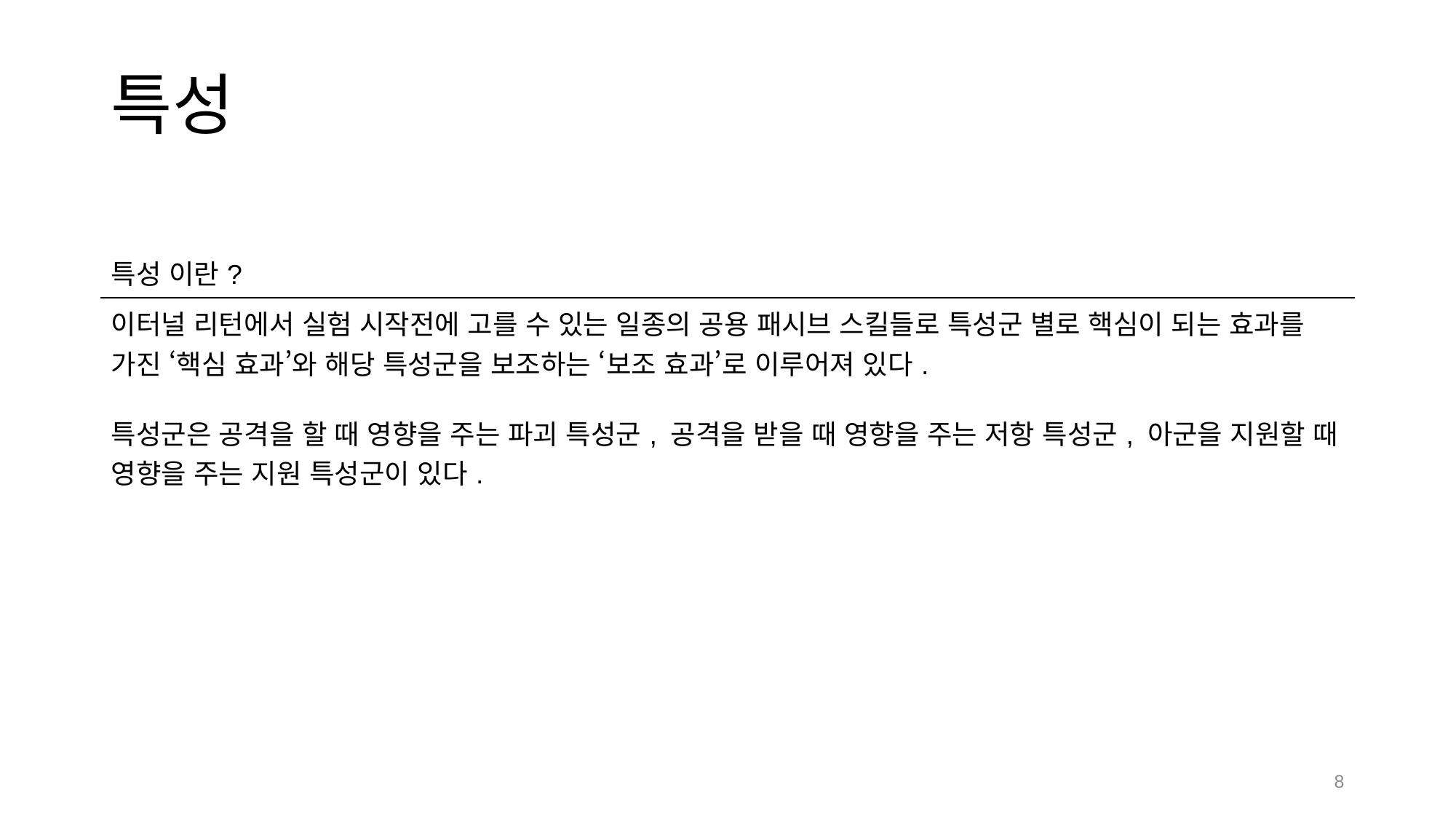

# 특성
| 특성 이란? |
| --- |
| 이터널 리턴에서 실험 시작전에 고를 수 있는 일종의 공용 패시브 스킬들로 특성군 별로 핵심이 되는 효과를 가진 ‘핵심 효과’와 해당 특성군을 보조하는 ‘보조 효과’로 이루어져 있다. 특성군은 공격을 할 때 영향을 주는 파괴 특성군, 공격을 받을 때 영향을 주는 저항 특성군, 아군을 지원할 때 영향을 주는 지원 특성군이 있다. |
8